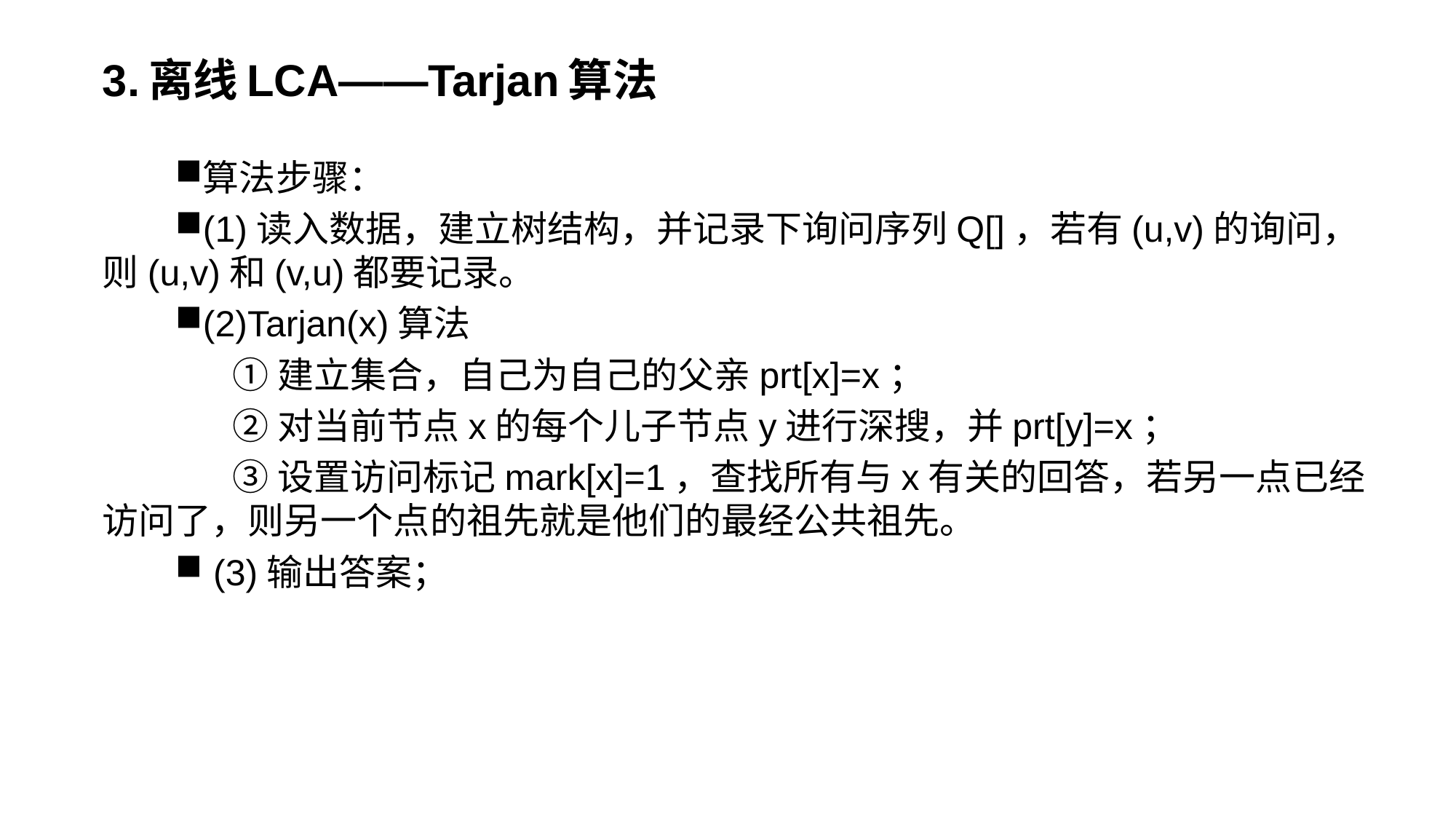

# 3.离线LCA——Tarjan算法
算法步骤：
(1)读入数据，建立树结构，并记录下询问序列Q[]，若有(u,v)的询问，则(u,v)和(v,u)都要记录。
(2)Tarjan(x)算法
       ①建立集合，自己为自己的父亲prt[x]=x；
       ②对当前节点x的每个儿子节点y进行深搜，并prt[y]=x；
       ③设置访问标记mark[x]=1，查找所有与x有关的回答，若另一点已经访问了，则另一个点的祖先就是他们的最经公共祖先。
 (3)输出答案；